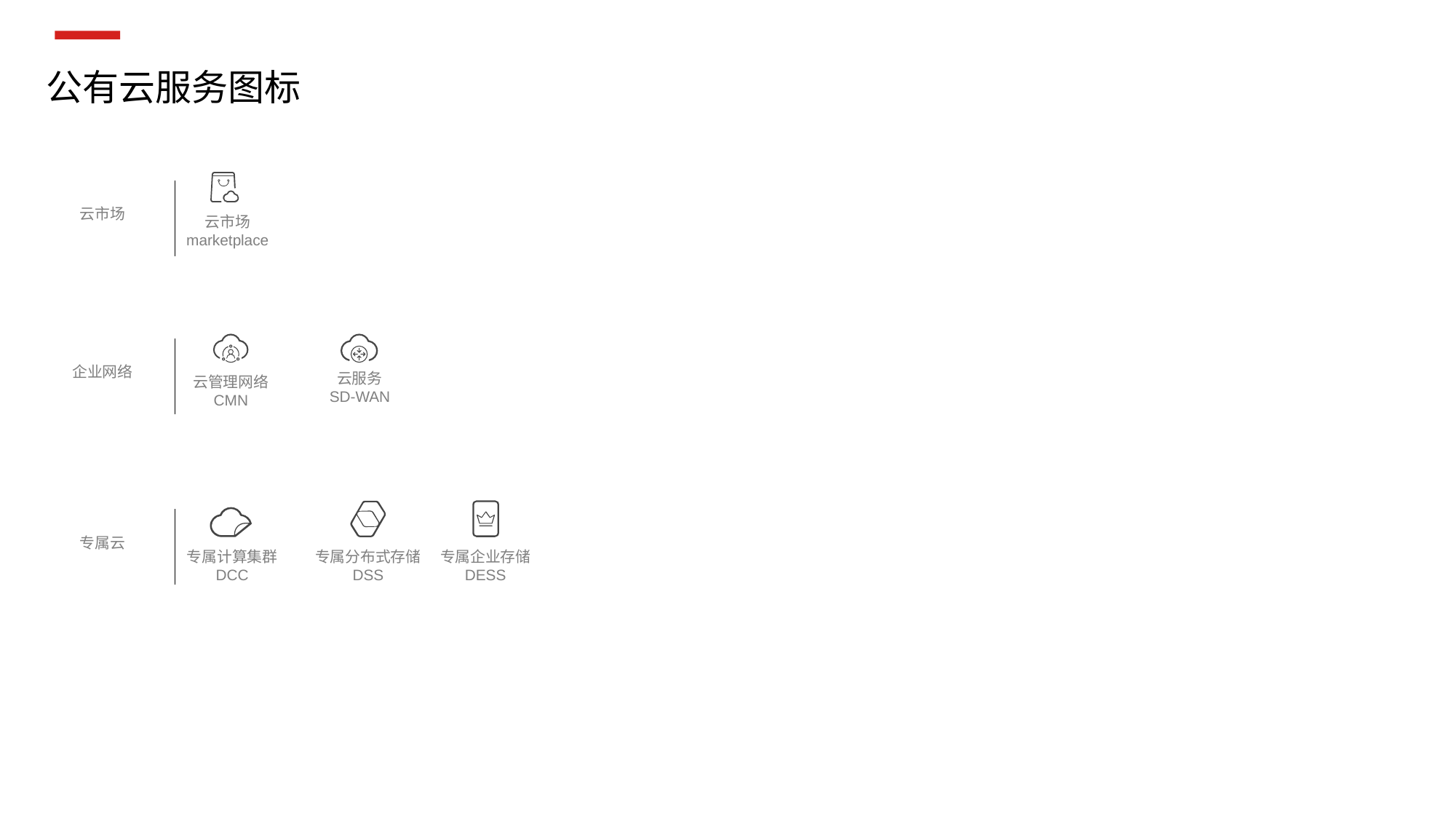

公有云服务图标

云市场
云市场
marketplace

企业网络
云服务
SD-WAN
云管理网络
CMN

专属云
专属计算集群
DCC
专属分布式存储
DSS
专属企业存储
DESS